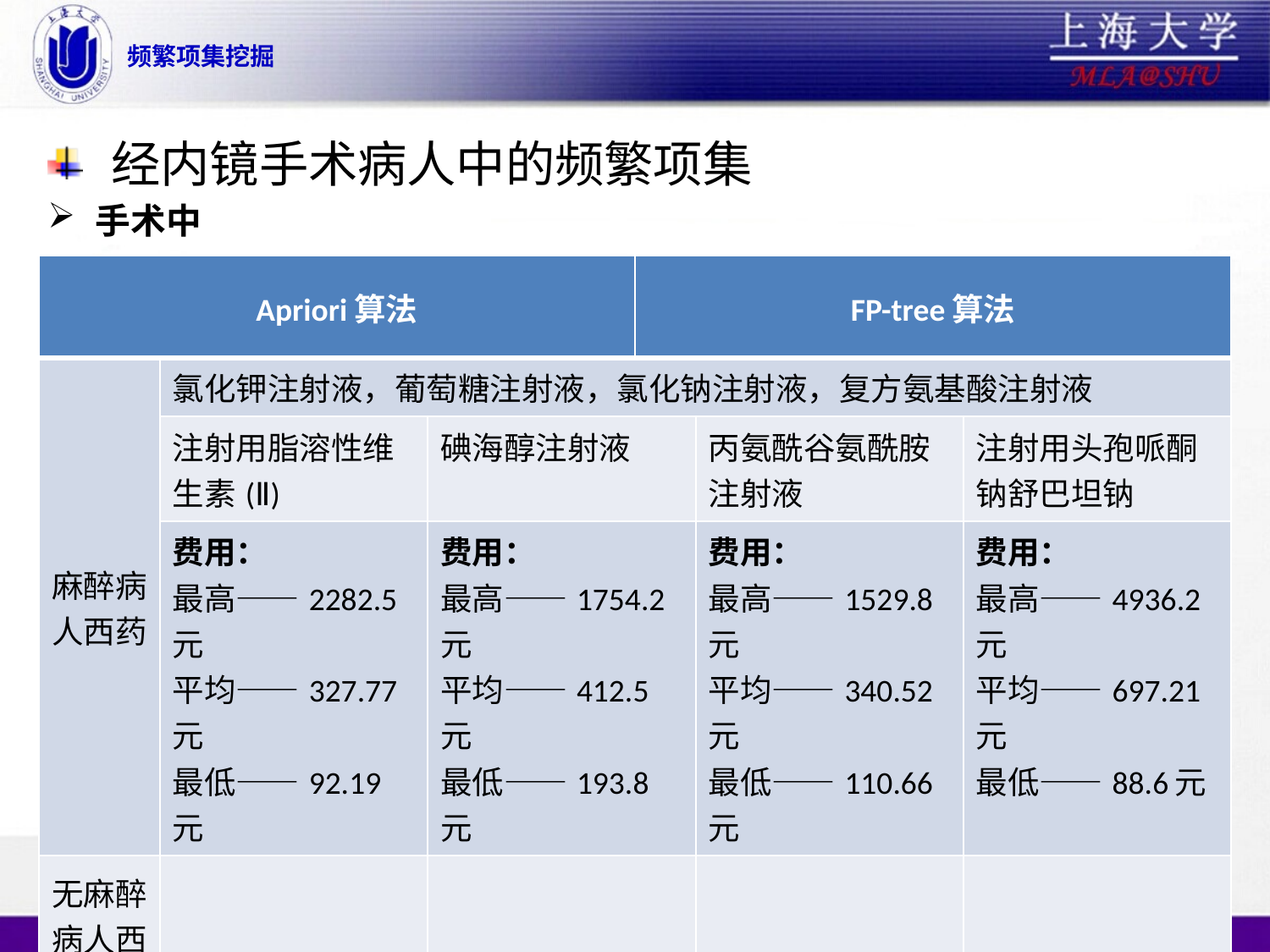

# 频繁项集挖掘
经内镜手术病人中的频繁项集
手术中
| Apriori算法 |  |  | FP-tree算法 |  |  |
| --- | --- | --- | --- | --- | --- |
| 麻醉病人西药 | 氯化钾注射液，葡萄糖注射液，氯化钠注射液，复方氨基酸注射液 |  |  |  |  |
|  | 注射用脂溶性维生素(Ⅱ) | 碘海醇注射液 |  | 丙氨酰谷氨酰胺注射液 | 注射用头孢哌酮钠舒巴坦钠 |
|  | 费用： 最高——2282.5元 平均——327.77元 最低——92.19元 | 费用： 最高——1754.2元 平均——412.5元 最低——193.8元 |  | 费用： 最高——1529.8元 平均——340.52元 最低——110.66元 | 费用： 最高——4936.2元 平均——697.21元 最低——88.6元 |
| 无麻醉病人西药 |  |  |  |  |  |
64